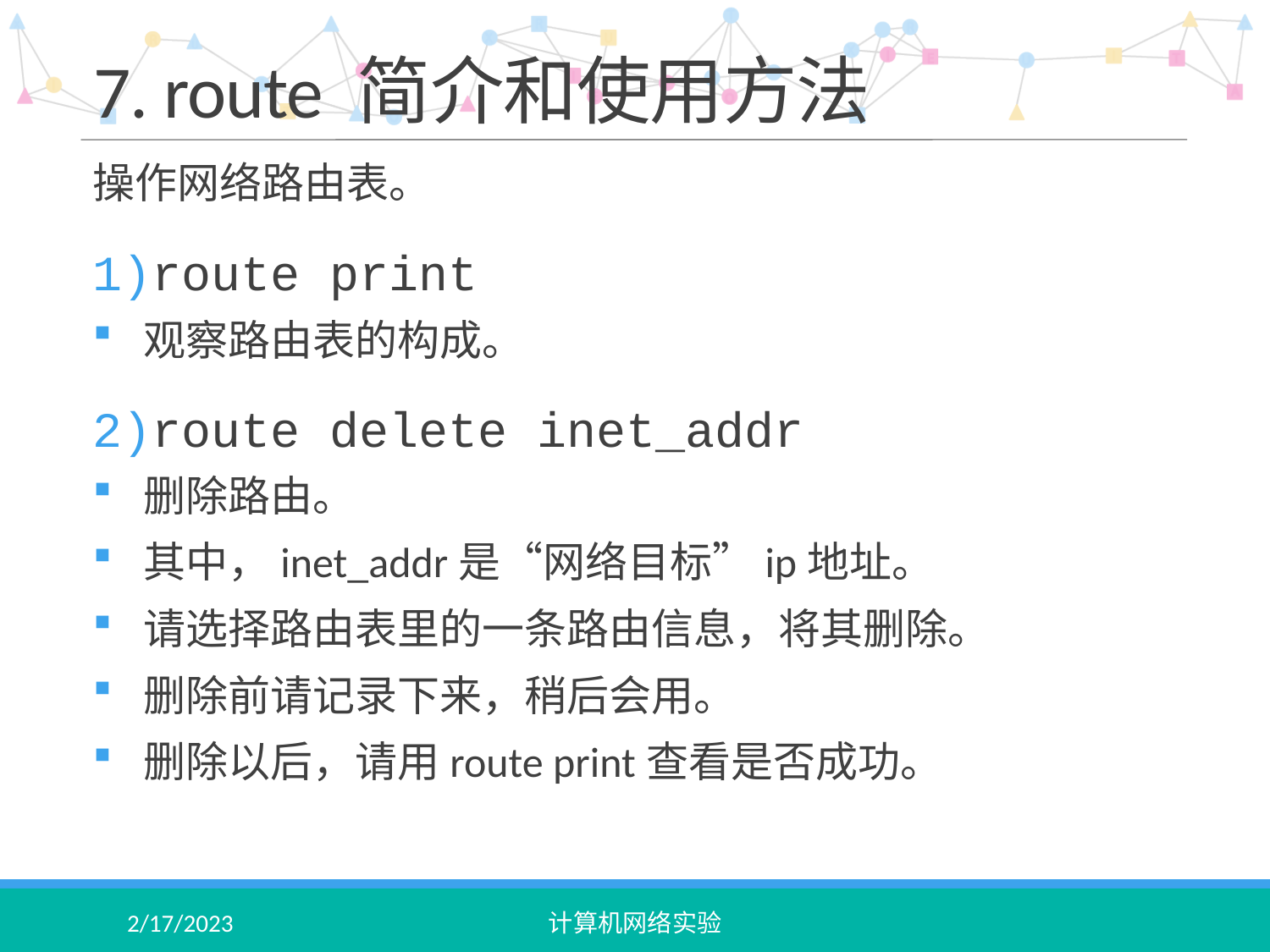

# 7. route 简介和使用方法
操作网络路由表。
route print
观察路由表的构成。
route delete inet_addr
删除路由。
其中，inet_addr是“网络目标”ip地址。
请选择路由表里的一条路由信息，将其删除。
删除前请记录下来，稍后会用。
删除以后，请用route print查看是否成功。
2/17/2023
计算机网络实验
34